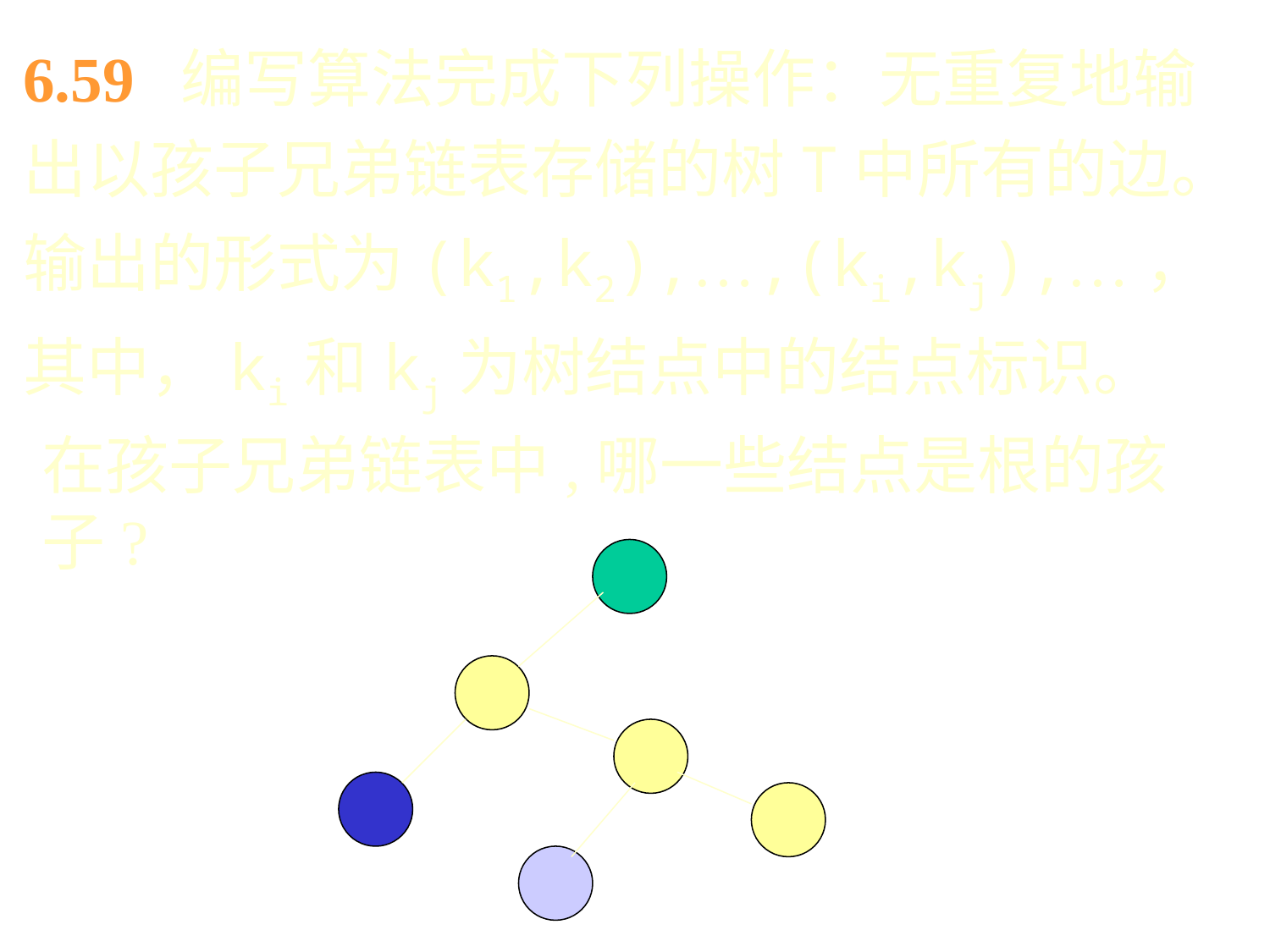

6.59  编写算法完成下列操作：无重复地输出以孩子兄弟链表存储的树T中所有的边。输出的形式为(k1,k2),…,(ki,kj),…，其中，ki和kj为树结点中的结点标识。
在孩子兄弟链表中,哪一些结点是根的孩子?